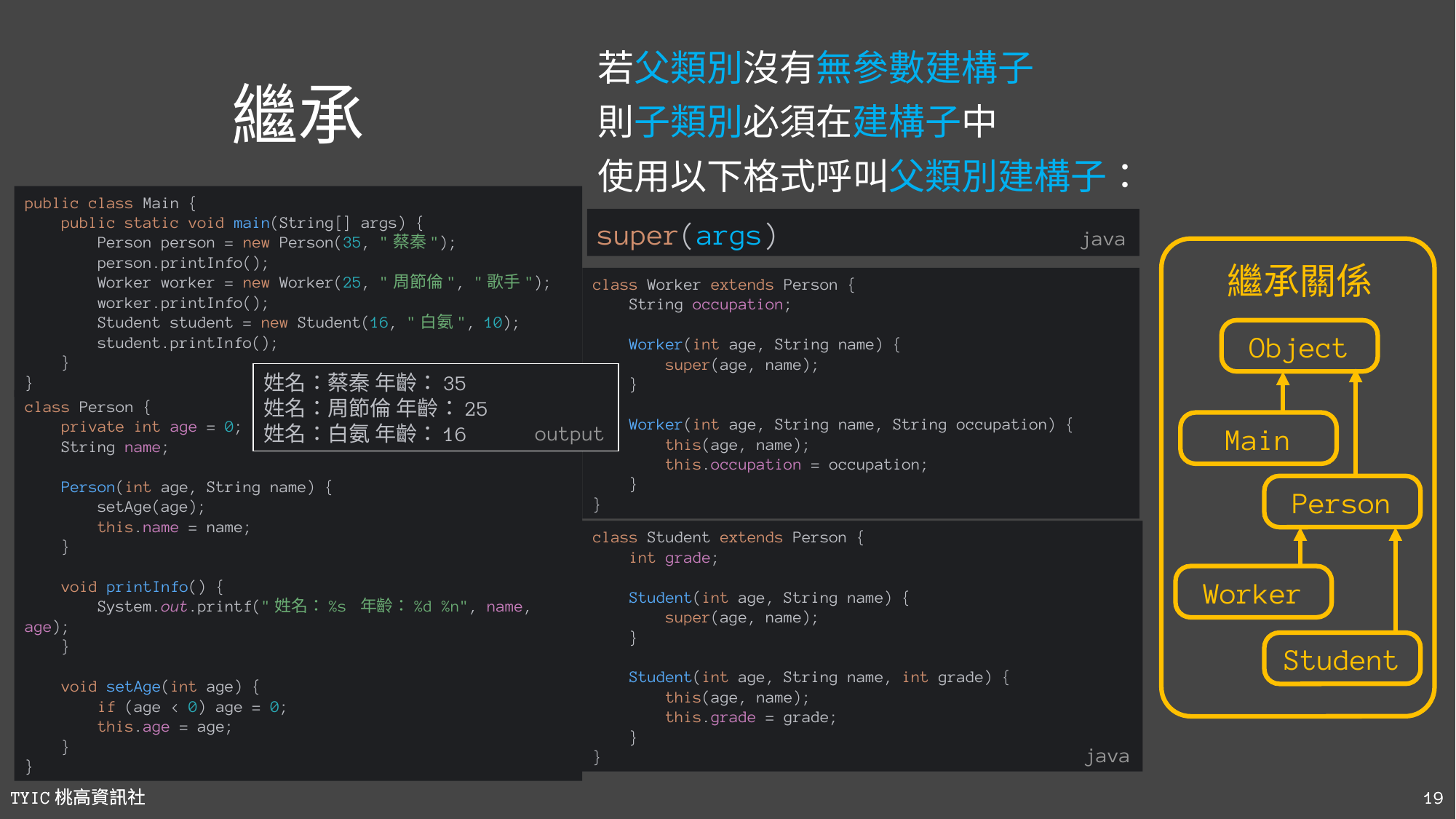

# 繼承
若父類別沒有無參數建構子
則子類別必須在建構子中
使用以下格式呼叫父類別建構子：
public class Main {
    public static void main(String[] args) {
        Person person = new Person(35, "蔡秦");
        person.printInfo();
        Worker worker = new Worker(25, "周節倫", "歌手");
        worker.printInfo();
        Student student = new Student(16, "白氨", 10);
        student.printInfo();
    }
}
class Worker extends Person {
    String occupation;
    Worker(int age, String name) {
        super(age, name);
    }
    Worker(int age, String name, String occupation) {
        this(age, name);
        this.occupation = occupation;
    }
}
class Person {
    private int age = 0;
    String name;
    Person(int age, String name) {
        setAge(age);
        this.name = name;
    }
    void printInfo() {
        System.out.printf("姓名：%s 年齡：%d %n", name, age);
    }
    void setAge(int age) {
        if (age < 0) age = 0;
        this.age = age;
    }
}
class Student extends Person {
    int grade;
    Student(int age, String name) {
        super(age, name);
    }
    Student(int age, String name, int grade) {
        this(age, name);
        this.grade = grade;
    }
}
java
super(args)
java

繼承關係
Object
Main
Person
Worker
Student
姓名：蔡秦 年齡：35
姓名：周節倫 年齡：25
姓名：白氨 年齡：16
output